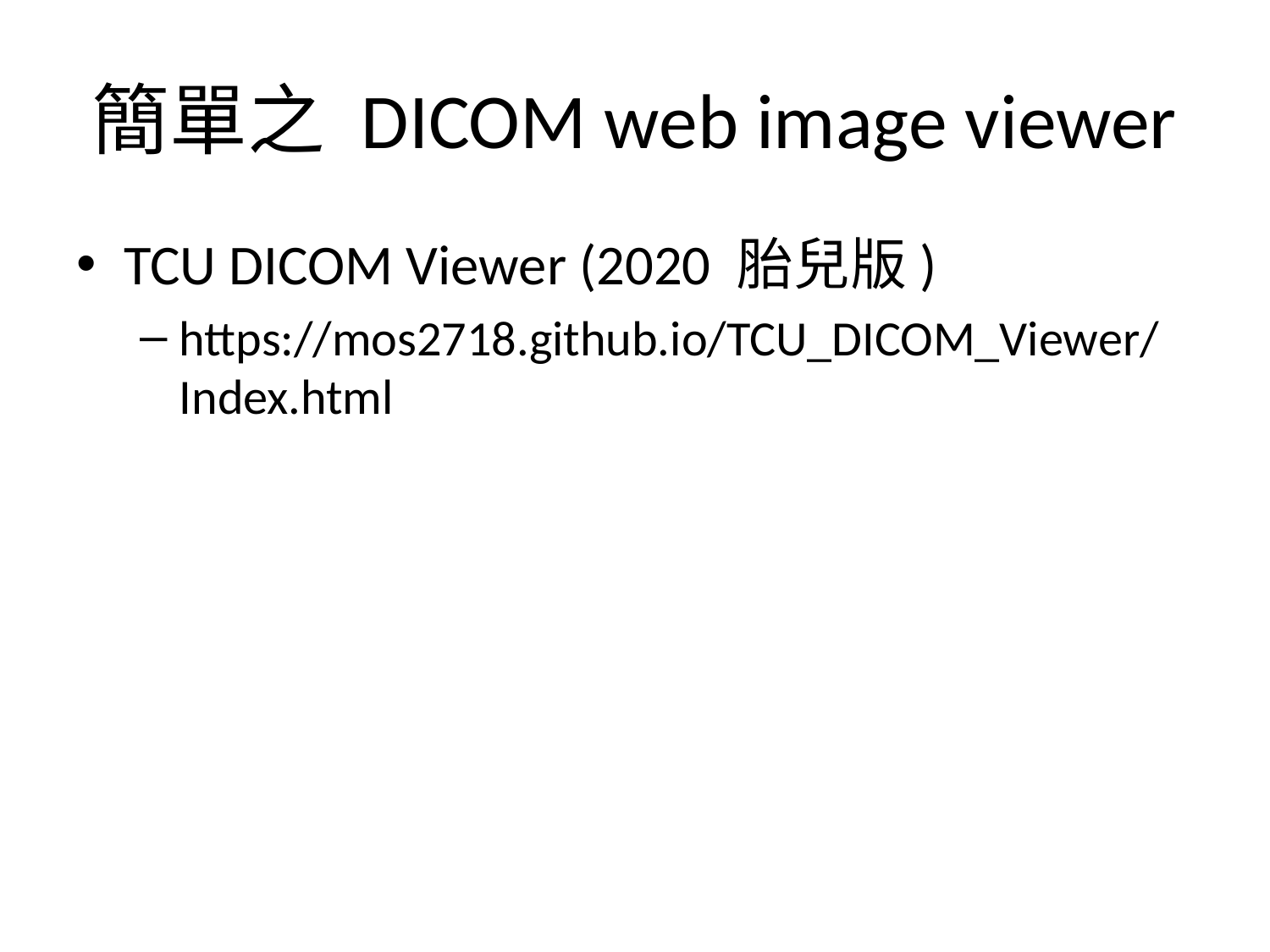

# 簡單之 DICOM web image viewer
TCU DICOM Viewer (2020 胎兒版)
https://mos2718.github.io/TCU_DICOM_Viewer/Index.html